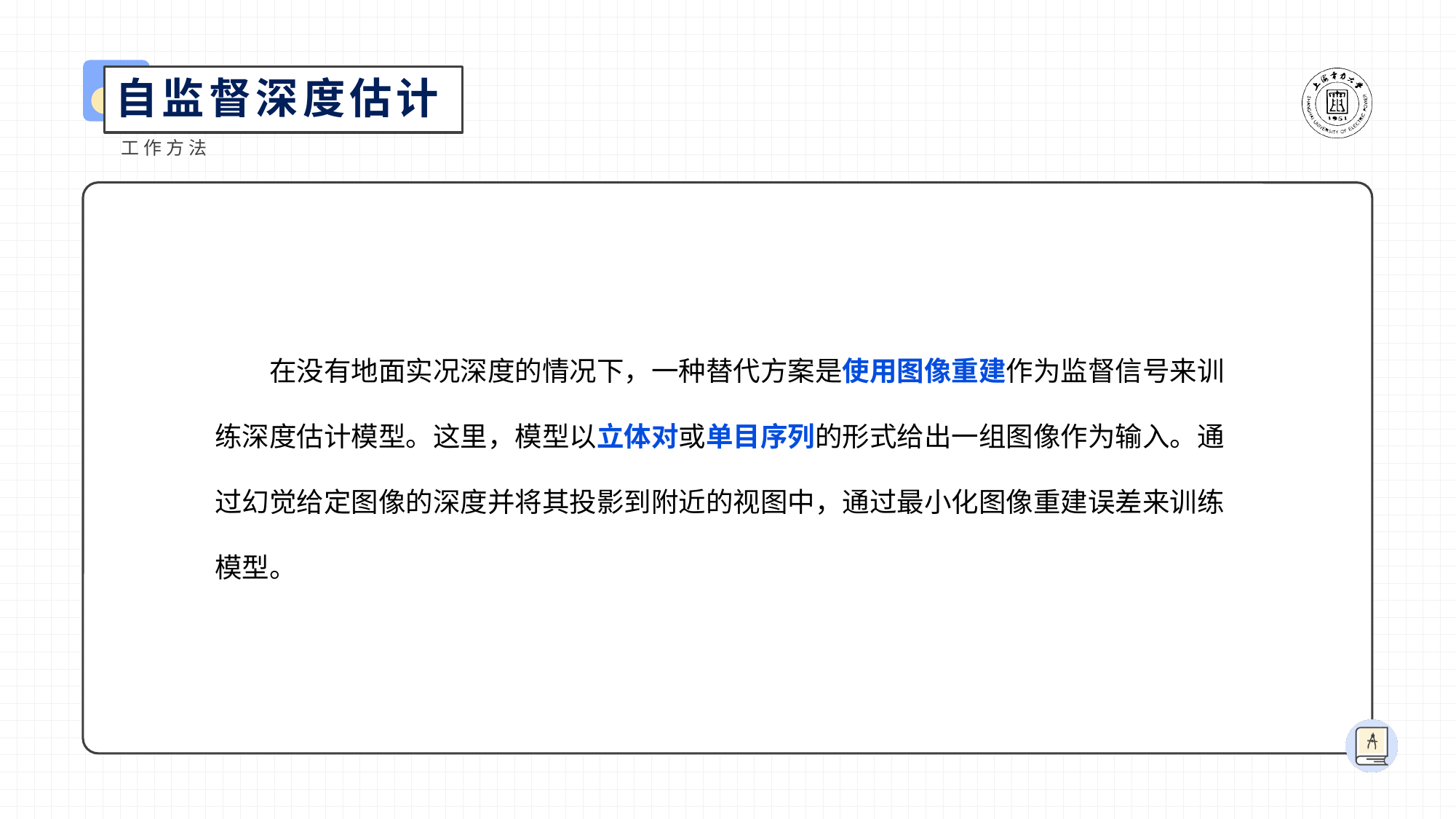

自监督深度估计
工作方法
在没有地面实况深度的情况下，一种替代方案是使用图像重建作为监督信号来训练深度估计模型。这里，模型以立体对或单目序列的形式给出一组图像作为输入。通过幻觉给定图像的深度并将其投影到附近的视图中，通过最小化图像重建误差来训练模型。